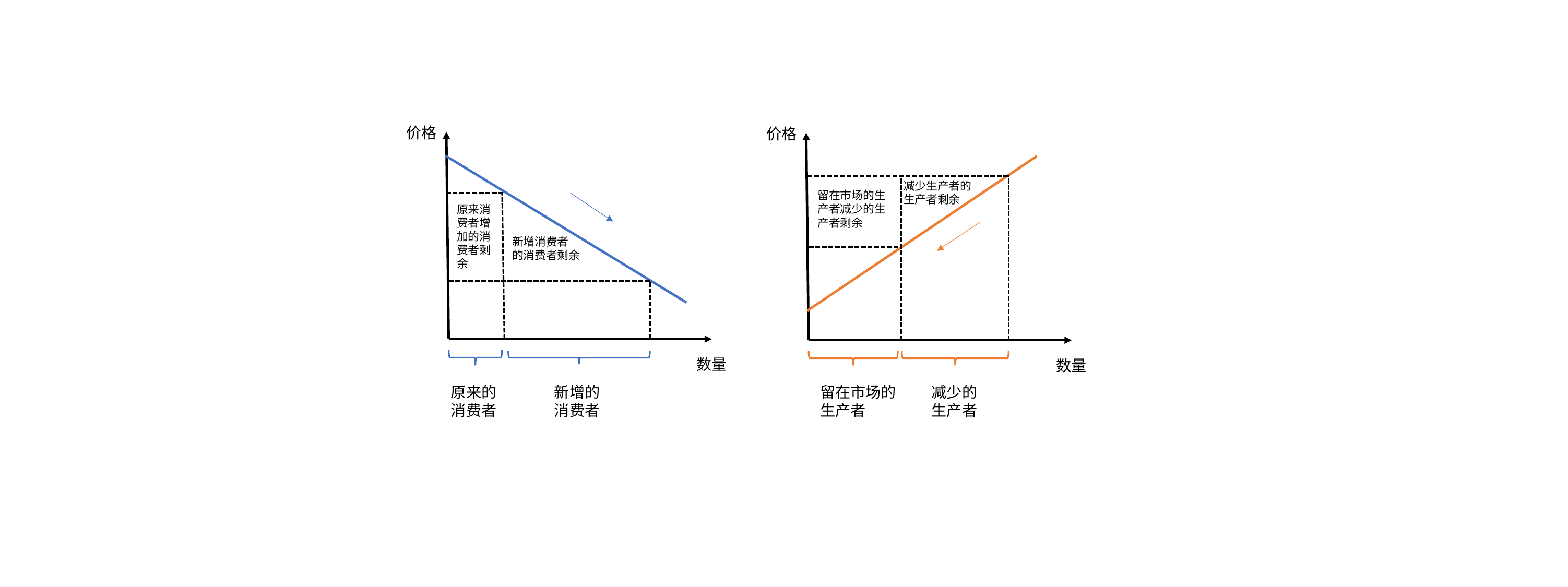

价格
数量
价格
数量
减少生产者的
生产者剩余
留在市场的生产者减少的生产者剩余
原来消费者增加的消费者剩余
新增消费者
的消费者剩余

原来的
消费者
新增的
消费者
留在市场的
生产者
减少的
生产者